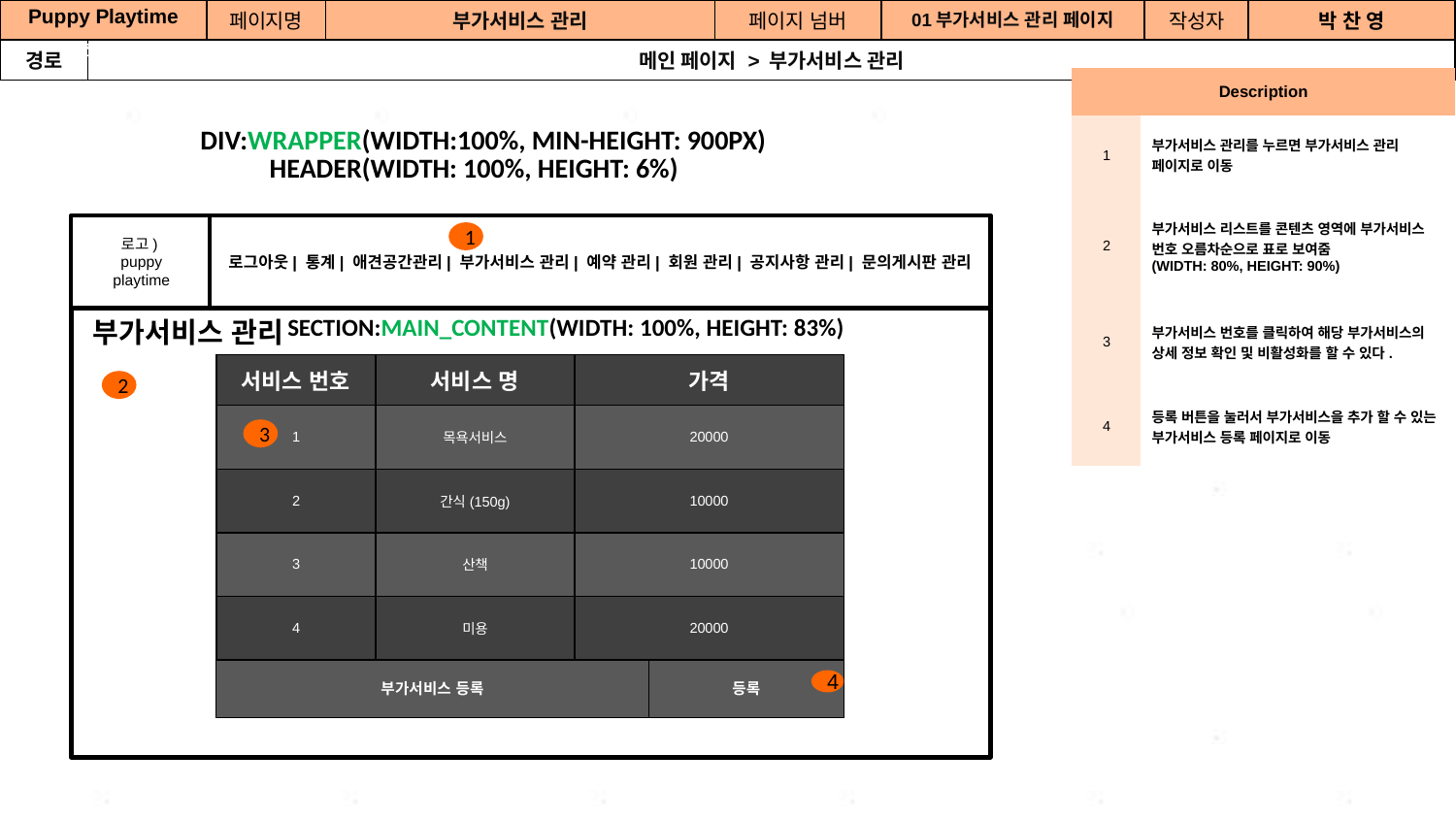

| Puppy Playtime | 김 주 영 | 페이지명 | 부가서비스 관리 | 페이지 넘버 | 01부가서비스 관리 페이지 | 작성자 | 박 찬 영 |
| --- | --- | --- | --- | --- | --- | --- | --- |
| 경로 | 메인 페이지 > 부가서비스 관리 | 김 주 영 | 김 주 영 | 김 주 영 | 김 주 영 | 김 주 영 | 김 주 영 |
공간(오피스) 대여 시스템

| 서비스 번호 | 서비스 명 | 가격 |
| --- | --- | --- |
| 1 | 목욕서비스 | 20000 |
| 2 | 간식(150g) | 10000 |
| 3 | 산책 | 10000 |
| 4 | 미용 | 20000 |
부가서비스 등록
| Description |  |
| --- | --- |
| 1 | 부가서비스 관리를 누르면 부가서비스 관리 페이지로 이동 |
| 2 | 부가서비스 리스트를 콘텐츠 영역에 부가서비스 번호 오름차순으로 표로 보여줌 (WIDTH: 80%, HEIGHT: 90%) |
| 3 | 부가서비스 번호를 클릭하여 해당 부가서비스의 상세 정보 확인 및 비활성화를 할 수 있다. |
| 4 | 등록 버튼을 눌러서 부가서비스을 추가 할 수 있는 부가서비스 등록 페이지로 이동 |
DIV:WRAPPER(WIDTH:100%, MIN-HEIGHT: 900PX)
HEADER(WIDTH: 100%, HEIGHT: 6%)
SECTION:MAIN_CONTENT(WIDTH: 100%, HEIGHT: 83%)

3
애견 룸 리스트
로고)
puppy
playtime
로그아웃| 통계| 애견공간관리| 부가서비스 관리| 예약 관리| 회원 관리| 공지사항 관리| 문의게시판 관리
1
부가서비스 관리
2
3
2
등록
4